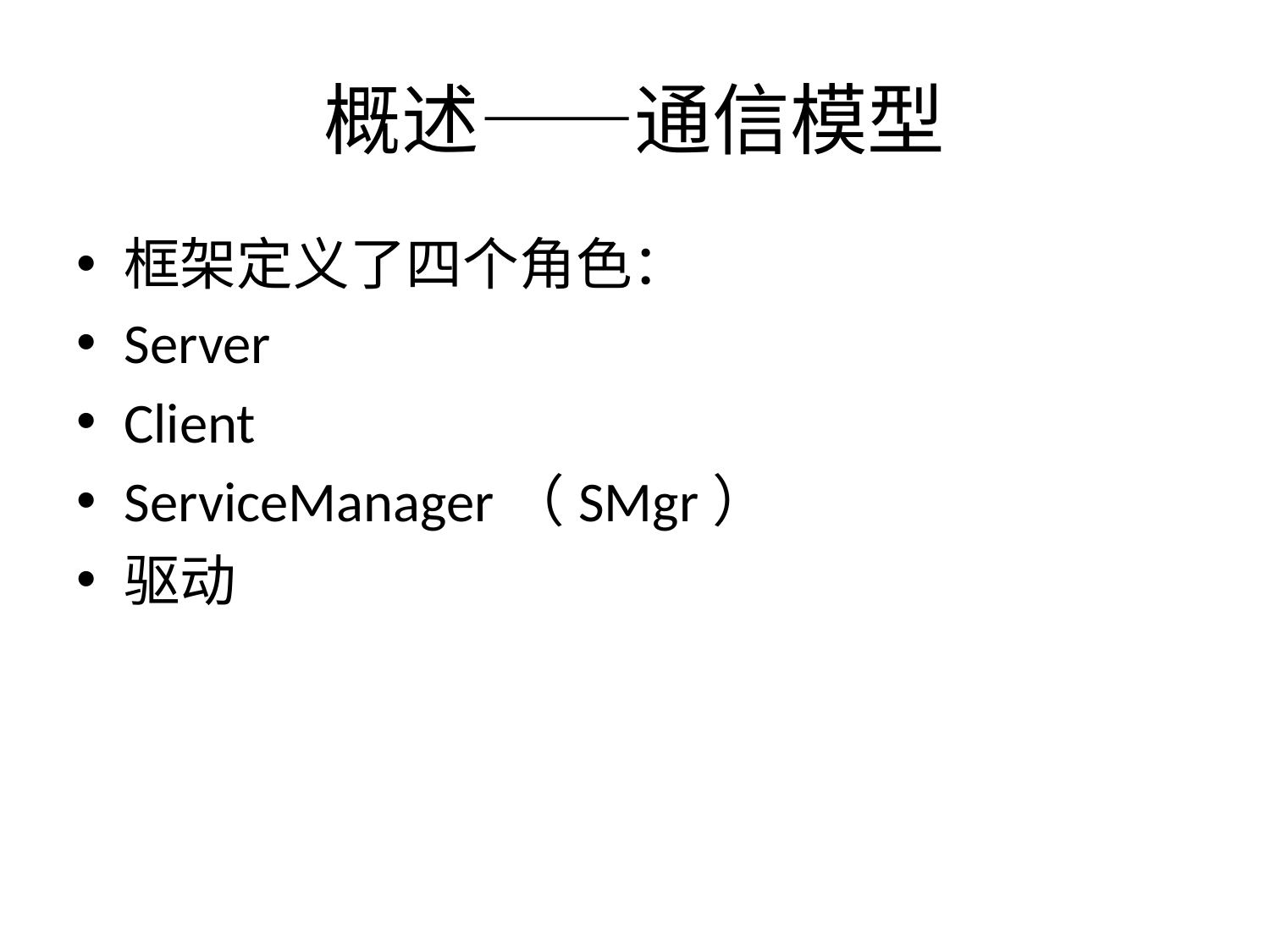

# 概述——通信模型
框架定义了四个角色：
Server
Client
ServiceManager（SMgr）
驱动